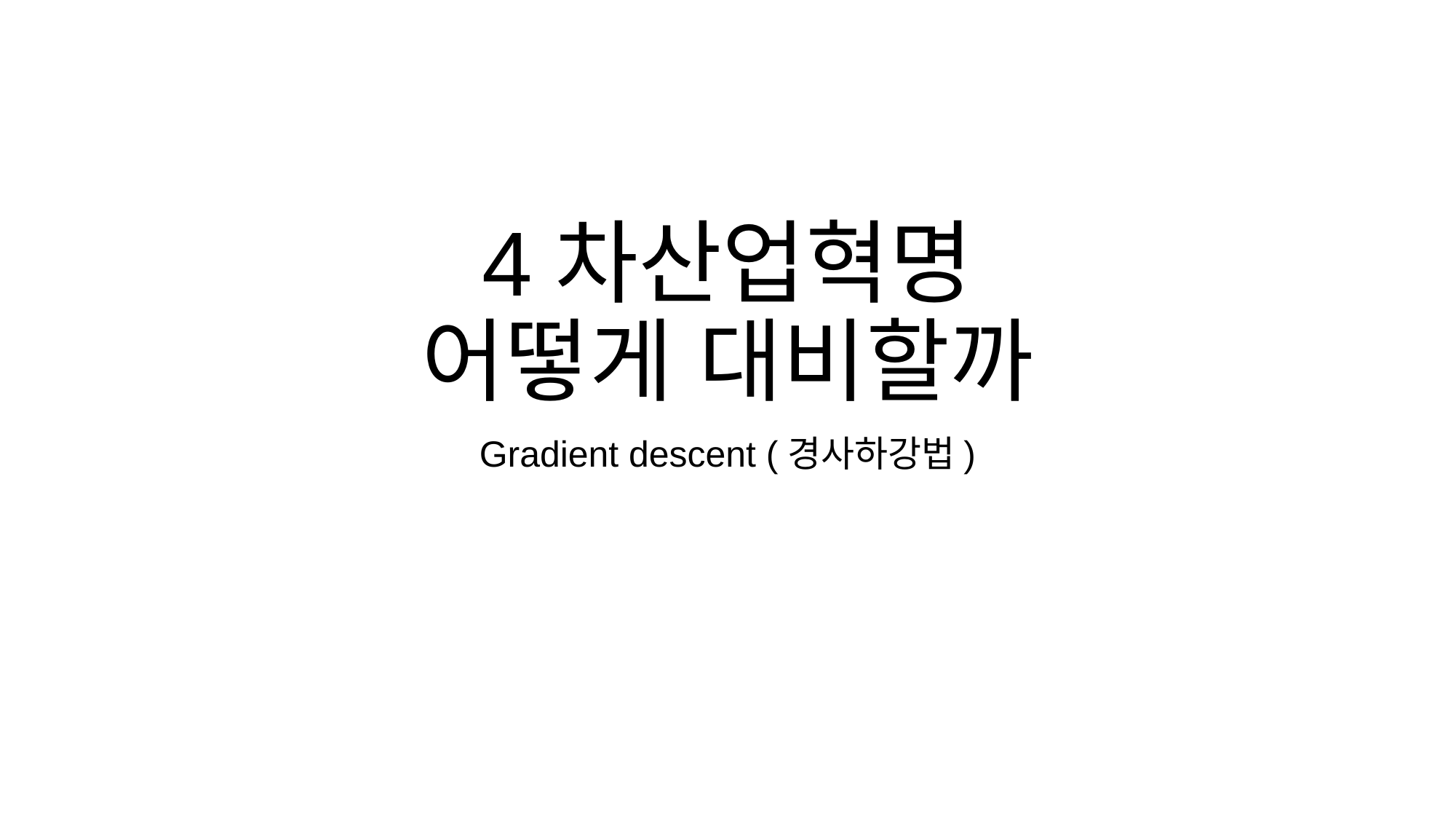

# 4차산업혁명 어떻게 대비할까
Gradient descent (경사하강법)